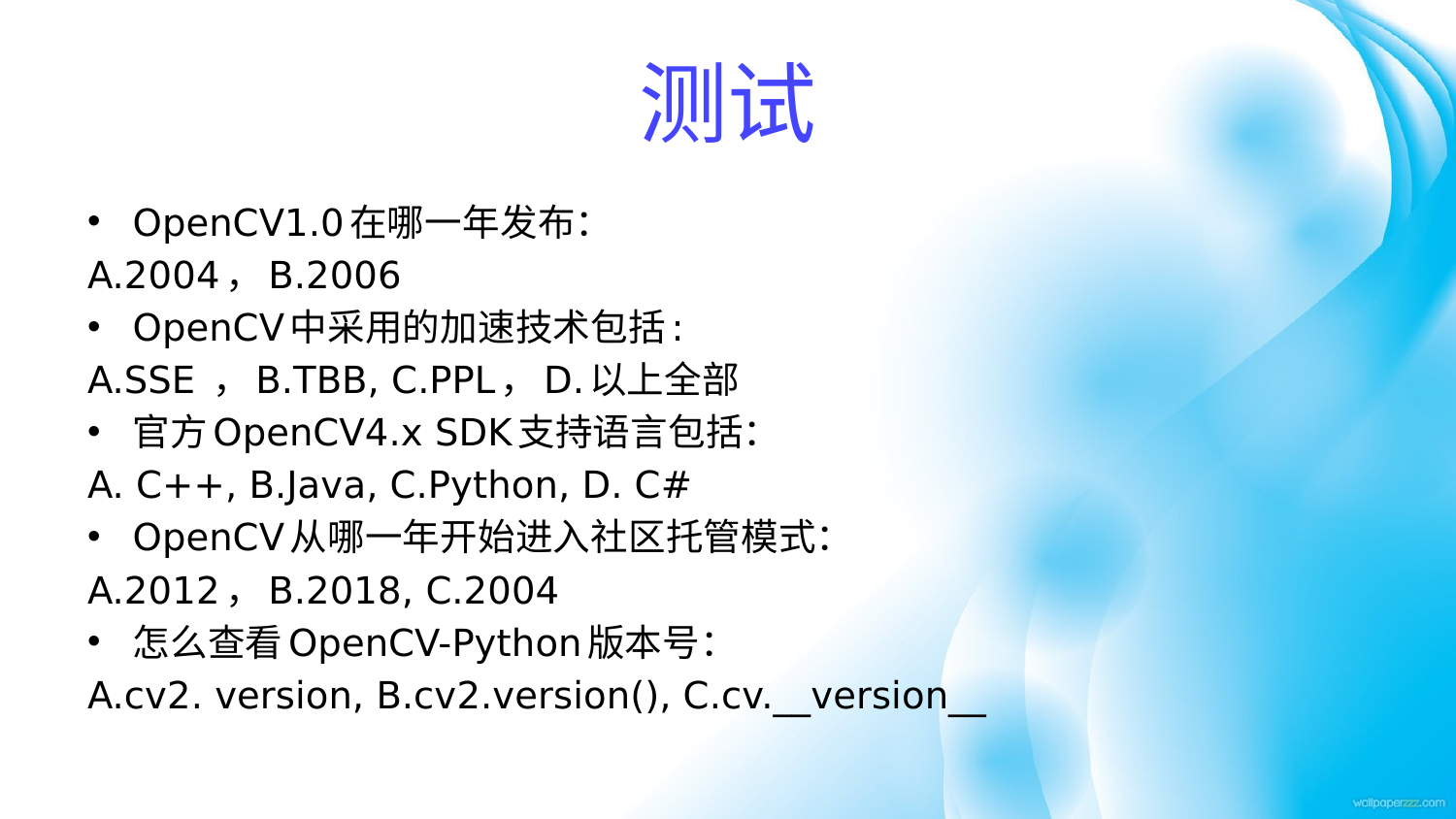

# 测试
OpenCV1.0在哪一年发布：
A.2004，B.2006
OpenCV中采用的加速技术包括:
A.SSE ，B.TBB, C.PPL，D.以上全部
官方OpenCV4.x SDK支持语言包括：
A. C++, B.Java, C.Python, D. C#
OpenCV从哪一年开始进入社区托管模式：
A.2012，B.2018, C.2004
怎么查看OpenCV-Python版本号：
A.cv2. version, B.cv2.version(), C.cv.__version__